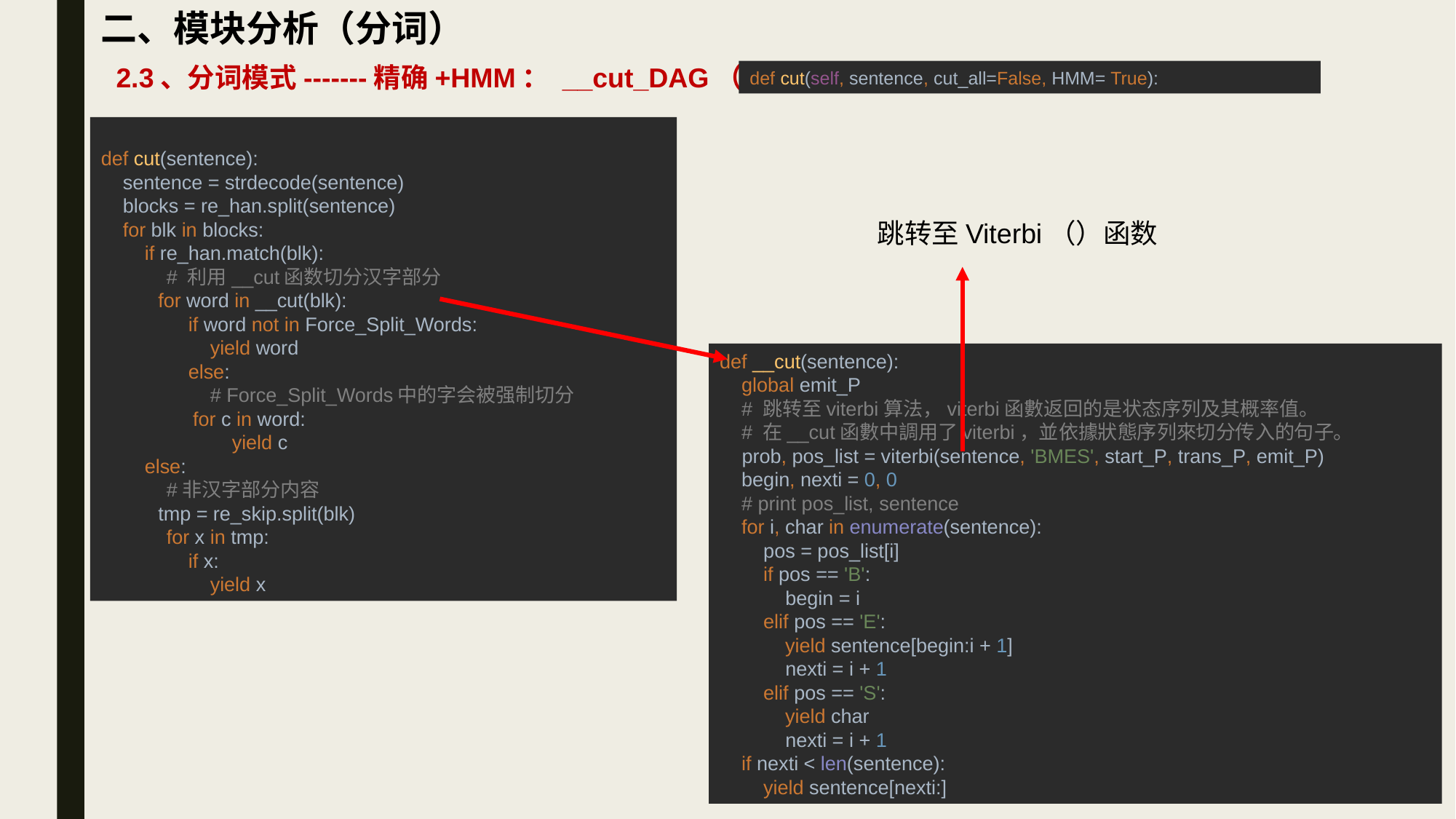

二、模块分析（分词）
2.3、分词模式-------精确+HMM： __cut_DAG（）
def cut(self, sentence, cut_all=False, HMM= True):
def cut(sentence):
    sentence = strdecode(sentence)
    blocks = re_han.split(sentence)
    for blk in blocks:
        if re_han.match(blk):
            # 利用__cut函数切分汉字部分
            for word in __cut(blk):
                if word not in Force_Split_Words:
                    yield word
                else:
                    # Force_Split_Words中的字会被强制切分
                    for c in word:
                        yield c
        else:
            #非汉字部分内容
            tmp = re_skip.split(blk)
            for x in tmp:
                if x:
                    yield x
跳转至Viterbi（）函数
def __cut(sentence):
    global emit_P
    # 跳转至viterbi算法，viterbi函數返回的是状态序列及其概率值。
    # 在__cut函數中調用了viterbi，並依據狀態序列來切分传入的句子。
    prob, pos_list = viterbi(sentence, 'BMES', start_P, trans_P, emit_P)
    begin, nexti = 0, 0
    # print pos_list, sentence
    for i, char in enumerate(sentence):
        pos = pos_list[i]
        if pos == 'B':
            begin = i
        elif pos == 'E':
            yield sentence[begin:i + 1]
            nexti = i + 1
        elif pos == 'S':
            yield char
            nexti = i + 1
    if nexti < len(sentence):
        yield sentence[nexti:]